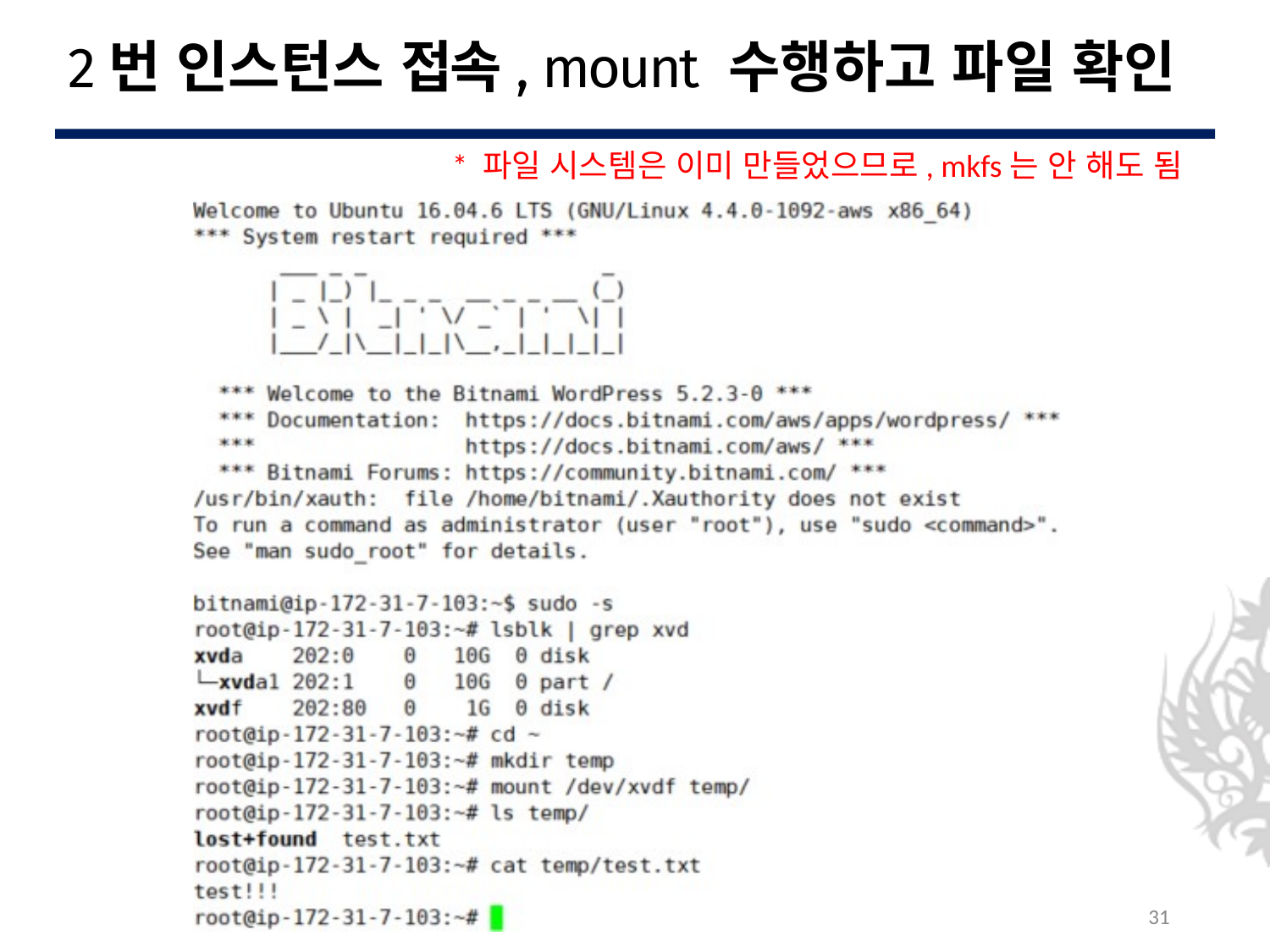

2번 인스턴스 접속, mount 수행하고 파일 확인
* 파일 시스템은 이미 만들었으므로, mkfs는 안 해도 됨

31